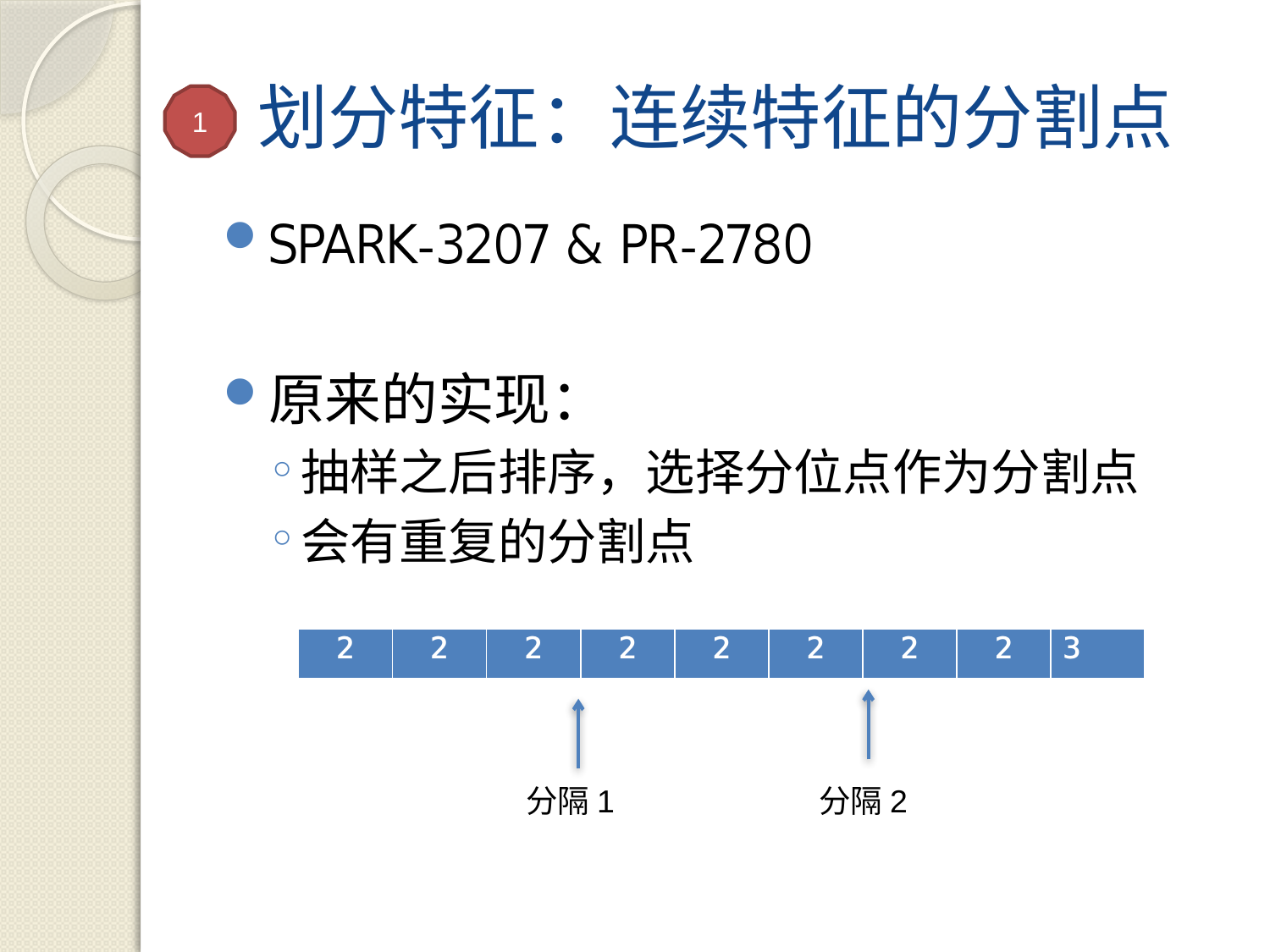

# 划分特征：连续特征的分割点
1
SPARK-3207 & PR-2780

原来的实现：
抽样之后排序，选择分位点作为分割点
会有重复的分割点
| 2 | 2 | 2 | 2 | 2 | 2 | 2 | 2 | 3 |
| --- | --- | --- | --- | --- | --- | --- | --- | --- |
分隔1
分隔2